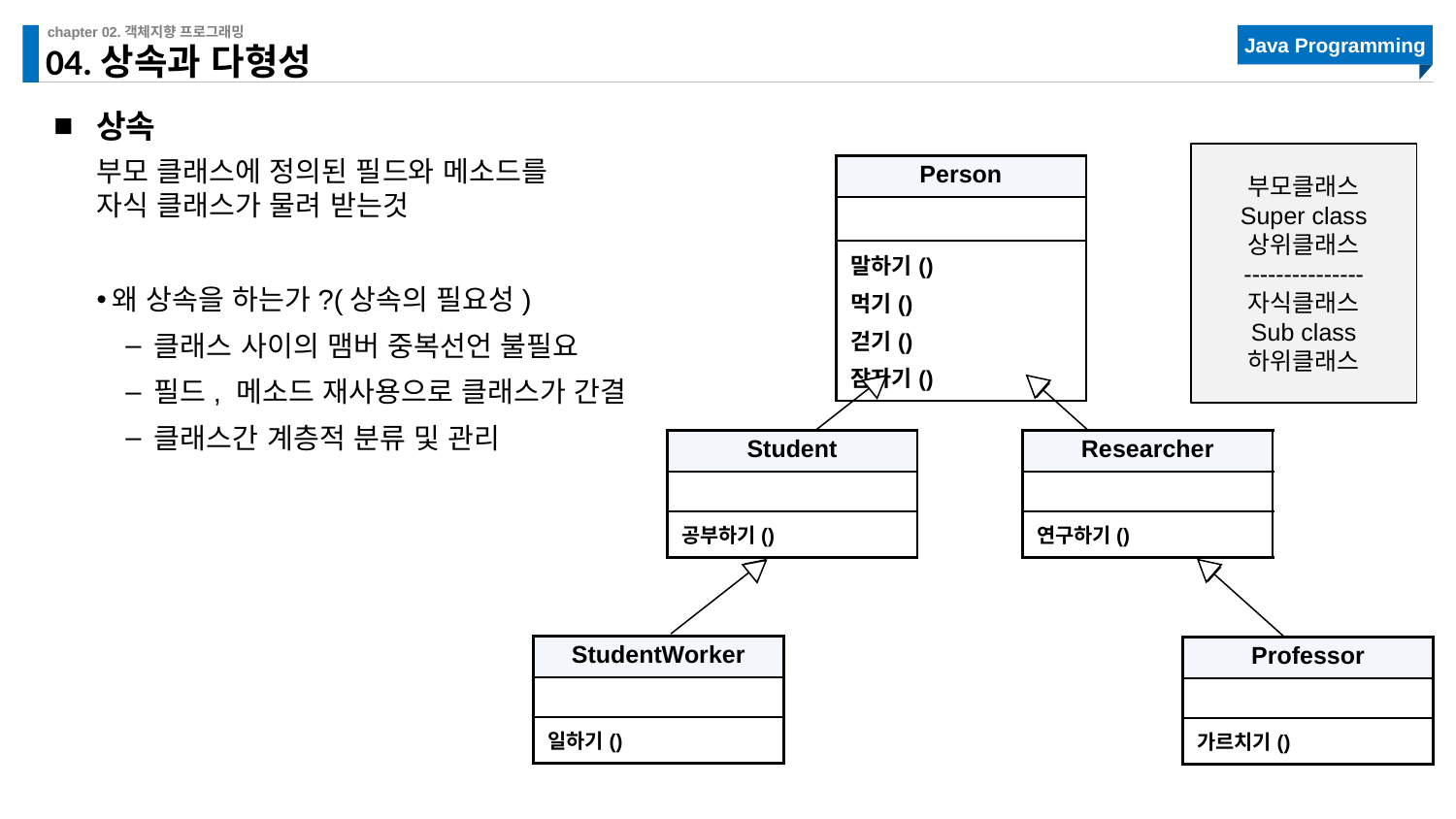

# 04.상속과 다형성
상속
부모클래스
Super class
상위클래스
---------------
자식클래스
Sub class
하위클래스
부모 클래스에 정의된 필드와 메소드를
자식 클래스가 물려 받는것

왜 상속을 하는가?(상속의 필요성)
클래스 사이의 맴버 중복선언 불필요
필드, 메소드 재사용으로 클래스가 간결
클래스간 계층적 분류 및 관리

| Person |
| --- |
|  |
| 말하기() 먹기() 걷기() 잠자기() |

| Student |
| --- |
|  |
| 공부하기() |
| Researcher |
| --- |
|  |
| 연구하기() |

| StudentWorker |
| --- |
|  |
| 일하기() |
| Professor |
| --- |
|  |
| 가르치기() |